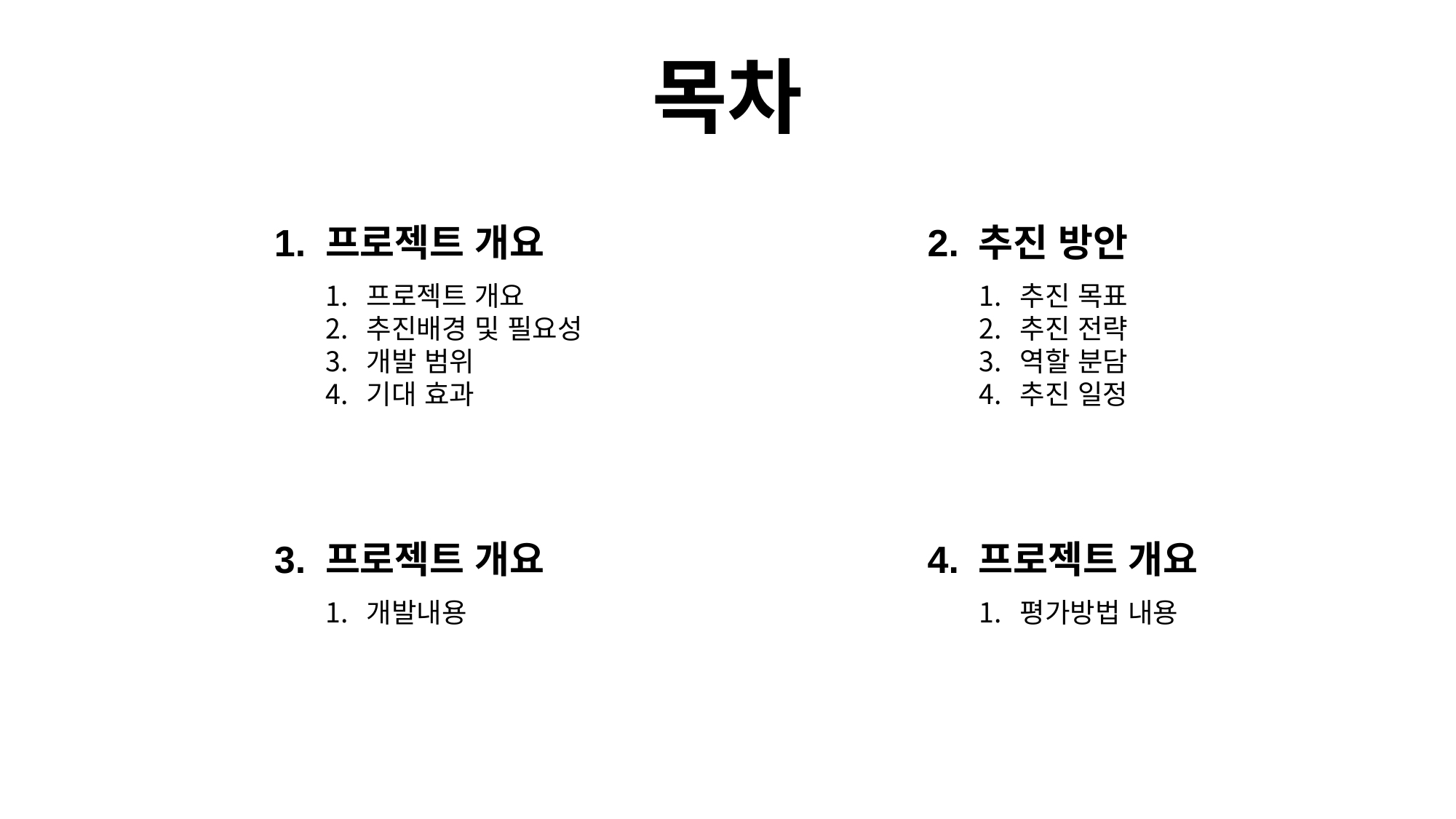

목차
1. 프로젝트 개요
2. 추진 방안
프로젝트 개요
추진배경 및 필요성
개발 범위
기대 효과
추진 목표
추진 전략
역할 분담
추진 일정
3. 프로젝트 개요
4. 프로젝트 개요
개발내용
평가방법 내용